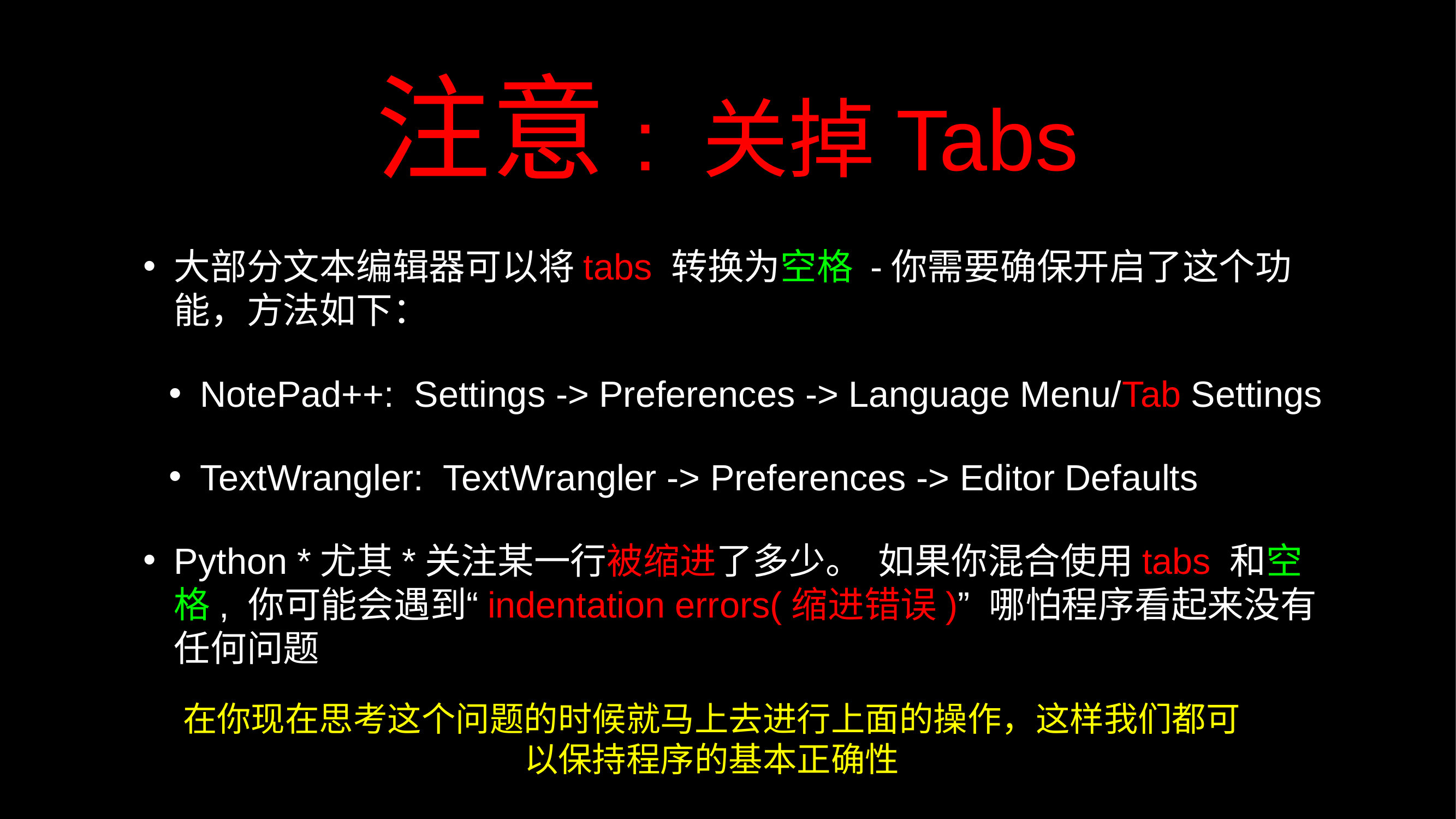

# 注意: 关掉Tabs
大部分文本编辑器可以将tabs 转换为空格 -你需要确保开启了这个功能，方法如下：
NotePad++:  Settings -> Preferences -> Language Menu/Tab Settings
TextWrangler:  TextWrangler -> Preferences -> Editor Defaults
Python *尤其*关注某一行被缩进了多少。  如果你混合使用tabs 和空格, 你可能会遇到“indentation errors(缩进错误)” 哪怕程序看起来没有任何问题
在你现在思考这个问题的时候就马上去进行上面的操作，这样我们都可以保持程序的基本正确性